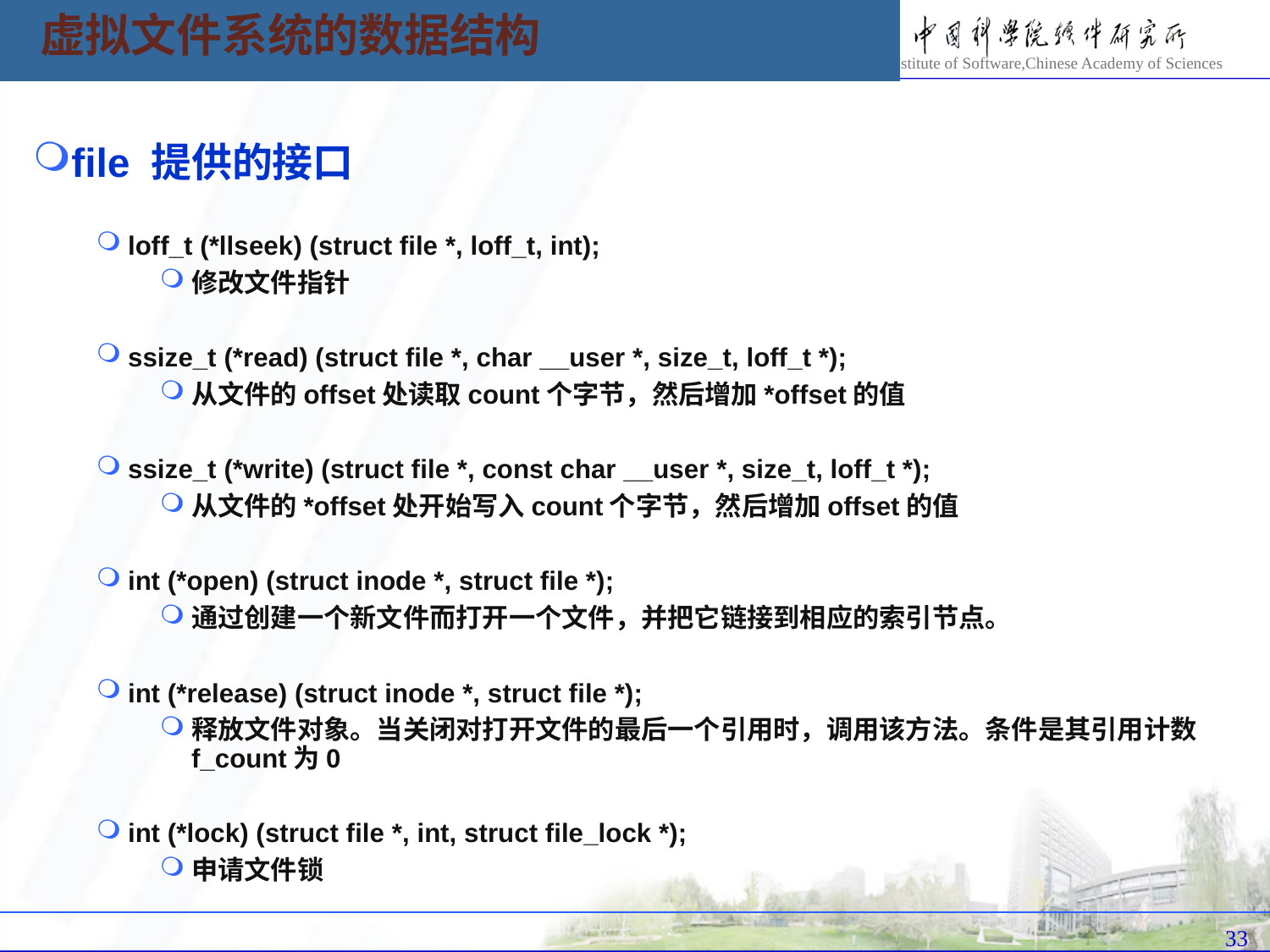

虚拟文件系统的数据结构
file 提供的接口

loff_t (*llseek) (struct file *, loff_t, int);
修改文件指针

ssize_t (*read) (struct file *, char __user *, size_t, loff_t *);
从文件的offset处读取count个字节，然后增加*offset的值

ssize_t (*write) (struct file *, const char __user *, size_t, loff_t *);
从文件的*offset处开始写入count个字节，然后增加offset的值

int (*open) (struct inode *, struct file *);
通过创建一个新文件而打开一个文件，并把它链接到相应的索引节点。

int (*release) (struct inode *, struct file *);
释放文件对象。当关闭对打开文件的最后一个引用时，调用该方法。条件是其引用计数f_count为0

int (*lock) (struct file *, int, struct file_lock *);
申请文件锁

33